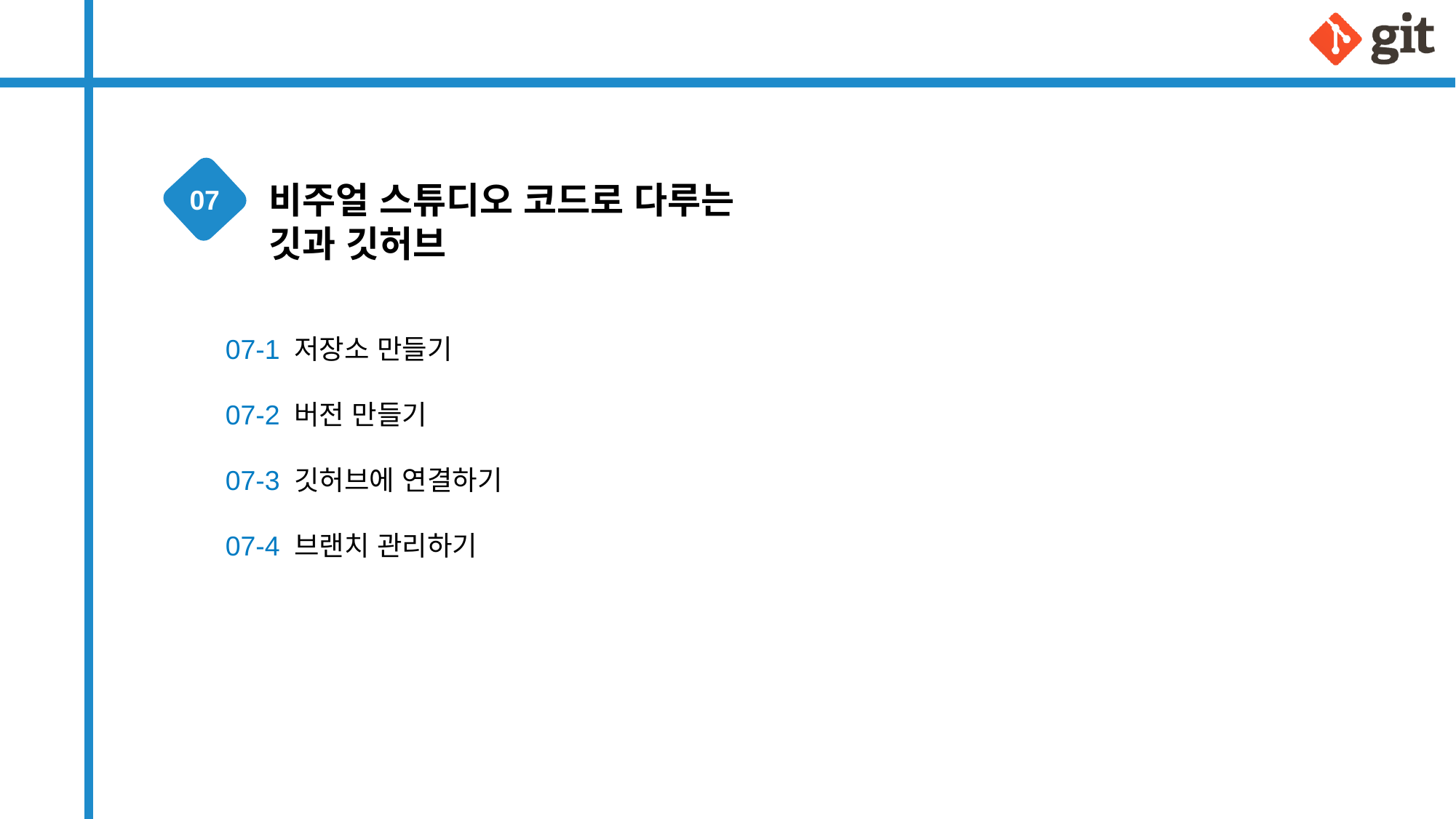

07
비주얼 스튜디오 코드로 다루는 깃과 깃허브
07-1 저장소 만들기
07-2 버전 만들기
07-3 깃허브에 연결하기
07-4 브랜치 관리하기